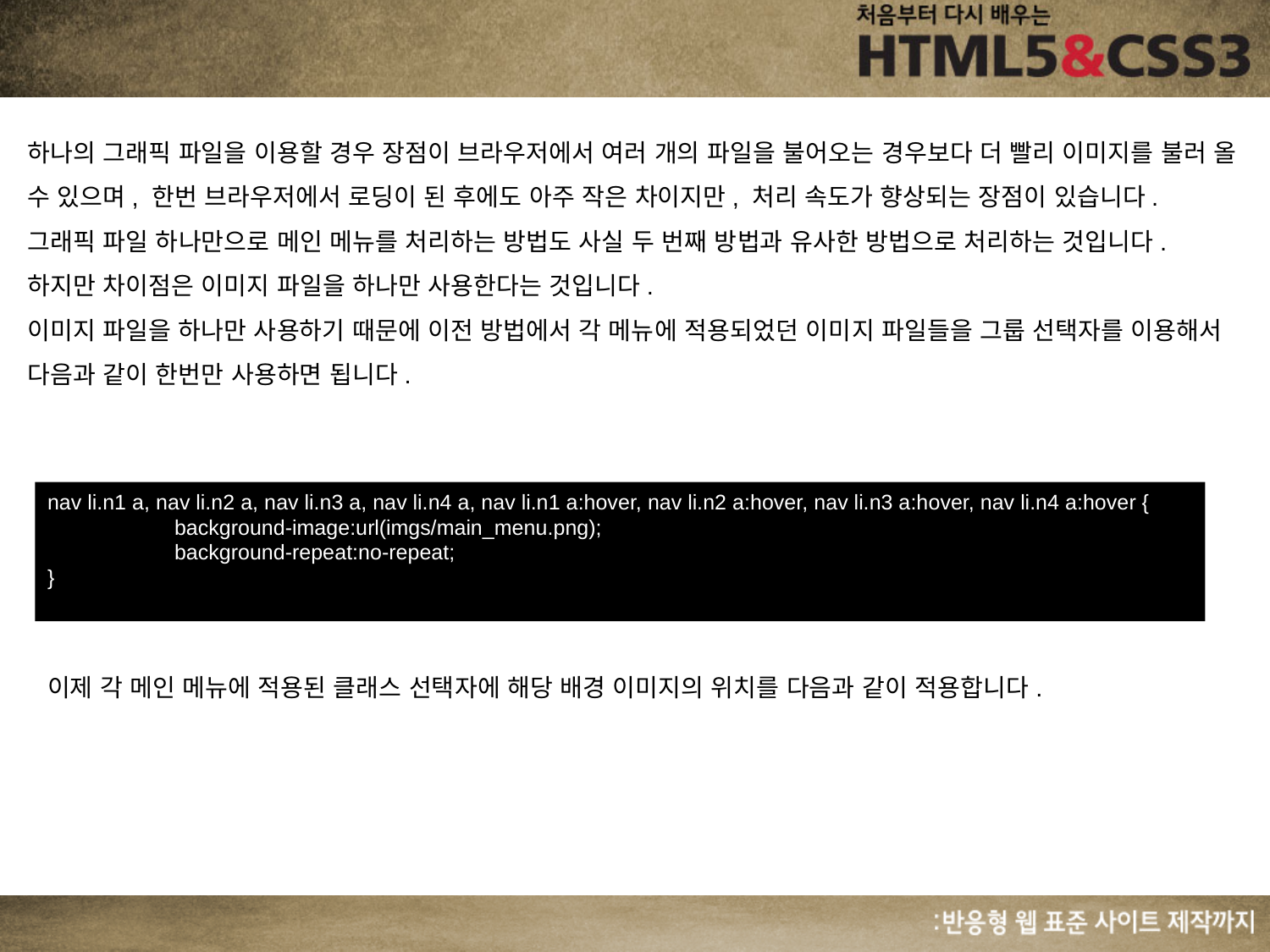

하나의 그래픽 파일을 이용할 경우 장점이 브라우저에서 여러 개의 파일을 불어오는 경우보다 더 빨리 이미지를 불러 올 수 있으며, 한번 브라우저에서 로딩이 된 후에도 아주 작은 차이지만, 처리 속도가 향상되는 장점이 있습니다.
그래픽 파일 하나만으로 메인 메뉴를 처리하는 방법도 사실 두 번째 방법과 유사한 방법으로 처리하는 것입니다. 하지만 차이점은 이미지 파일을 하나만 사용한다는 것입니다.
이미지 파일을 하나만 사용하기 때문에 이전 방법에서 각 메뉴에 적용되었던 이미지 파일들을 그룹 선택자를 이용해서 다음과 같이 한번만 사용하면 됩니다.

nav li.n1 a, nav li.n2 a, nav li.n3 a, nav li.n4 a, nav li.n1 a:hover, nav li.n2 a:hover, nav li.n3 a:hover, nav li.n4 a:hover {
	background-image:url(imgs/main_menu.png);
	background-repeat:no-repeat;
}

이제 각 메인 메뉴에 적용된 클래스 선택자에 해당 배경 이미지의 위치를 다음과 같이 적용합니다.